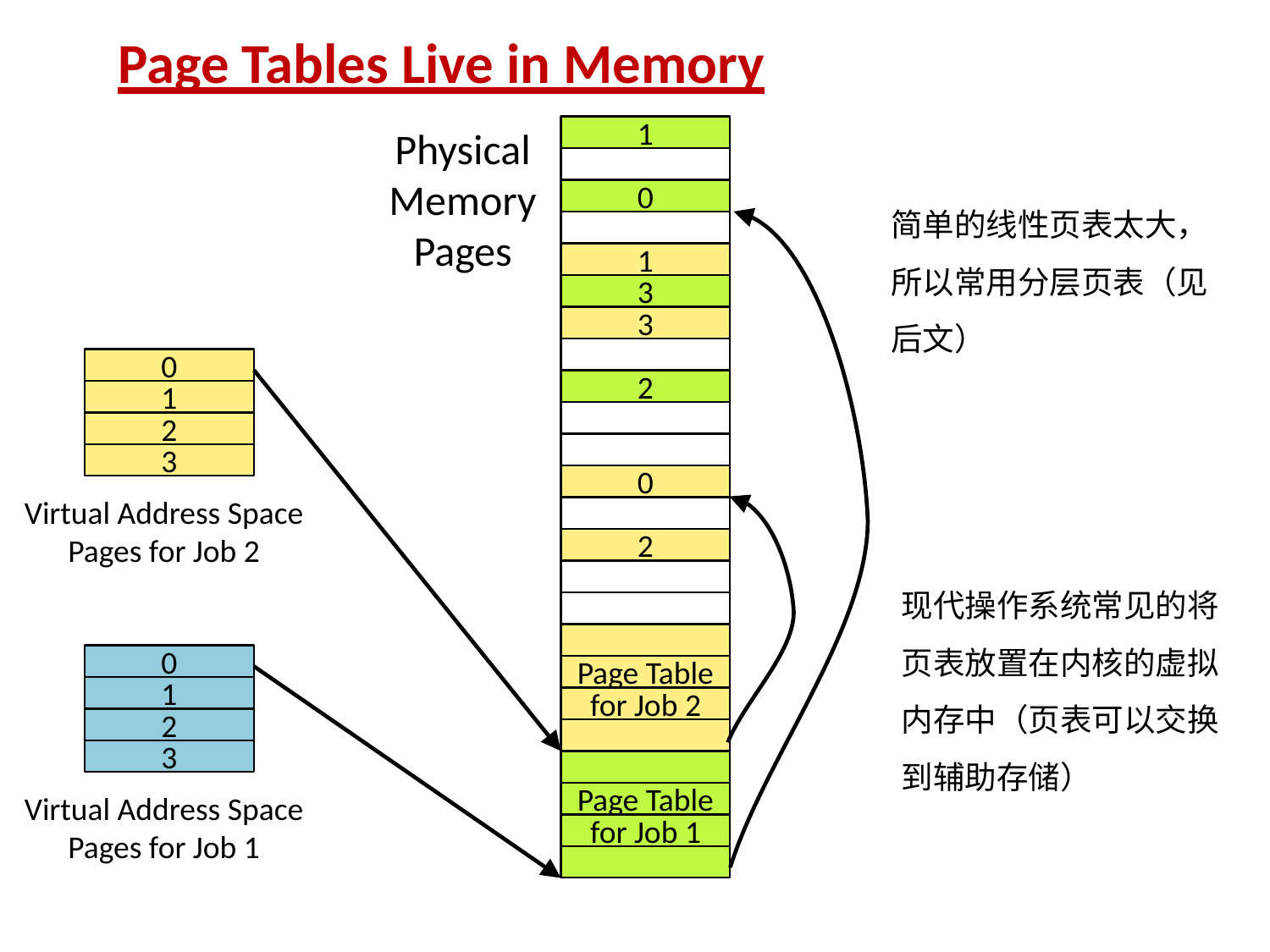

# Page Tables Live in Memory
Physical Memory
Pages
1

0
简单的线性页表太大，所以常用分层页表（见后文）

1
3
3

0
1
2
3

2

0
Virtual Address Space Pages for Job 2

2

现代操作系统常见的将页表放置在内核的虚拟内存中（页表可以交换到辅助存储）

Page Table
for Job 2

0
1
2
3

Page Table
for Job 1

Virtual Address Space Pages for Job 1